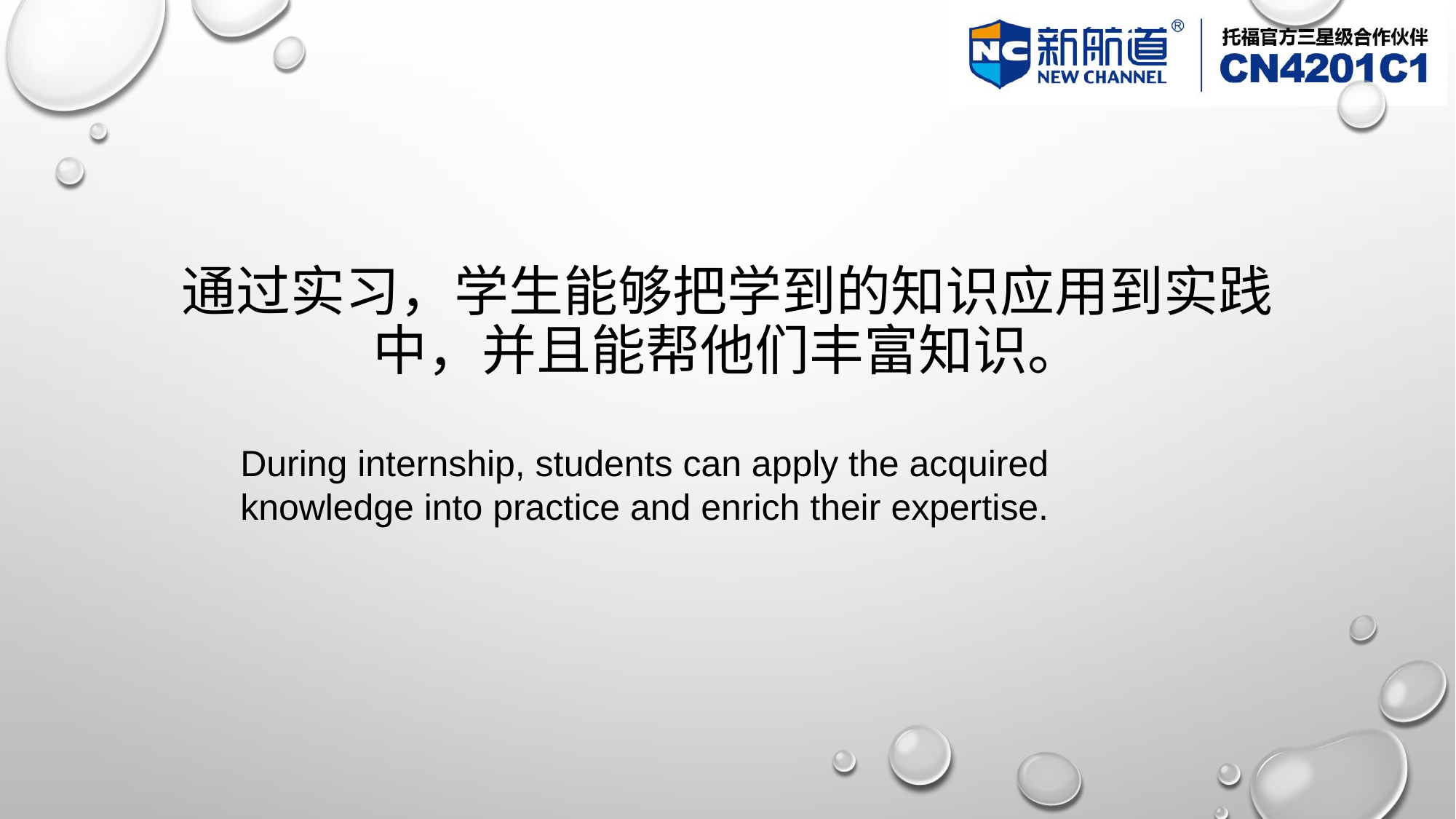

# 通过实习，学生能够把学到的知识应用到实践 中，并且能帮他们丰富知识。

During internship, students can apply the acquired knowledge into practice and enrich their expertise.